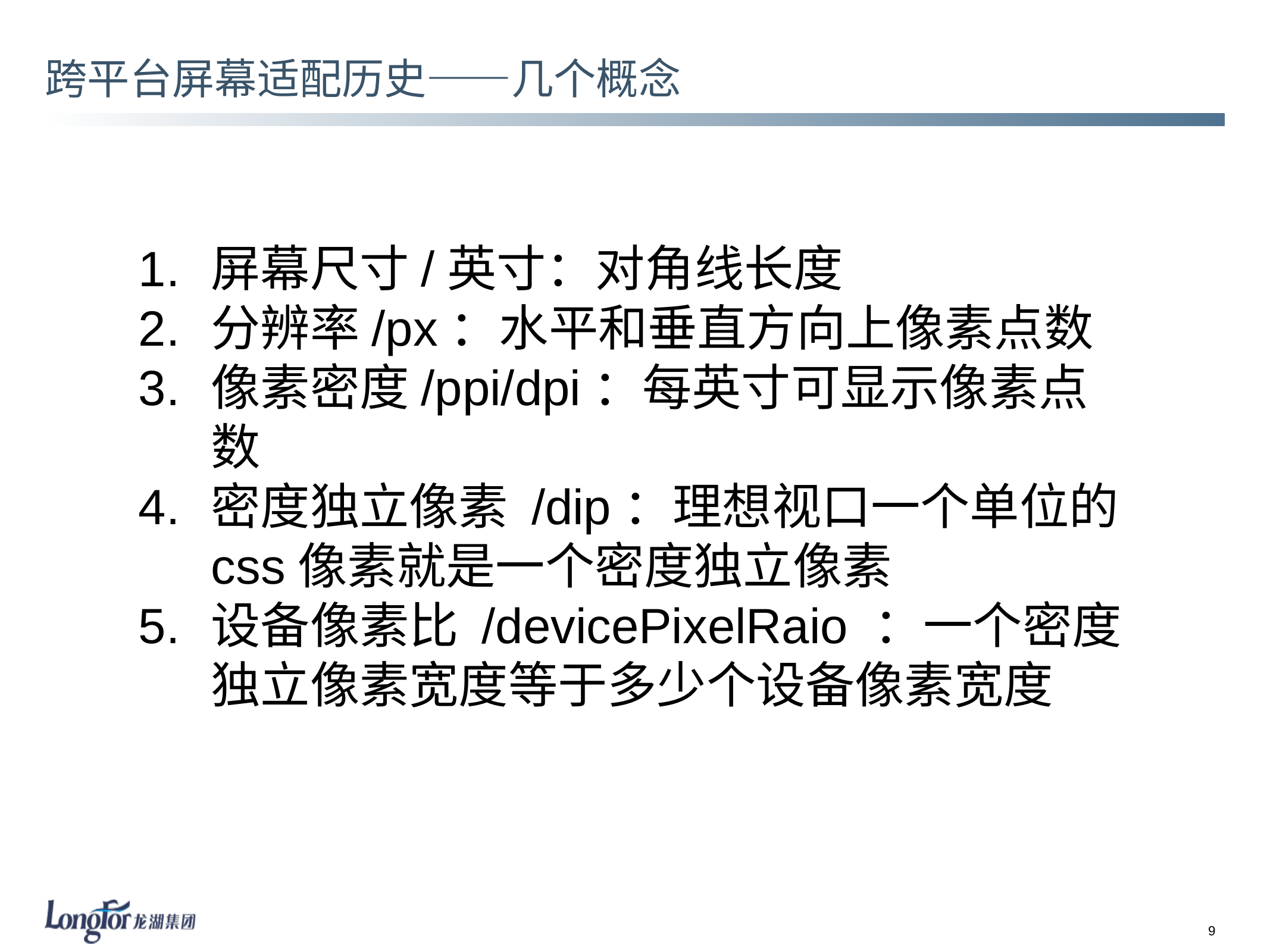

# 跨平台屏幕适配历史——几个概念
屏幕尺寸/英寸：对角线长度
分辨率/px：水平和垂直方向上像素点数
像素密度/ppi/dpi：每英寸可显示像素点数
密度独立像素 /dip：理想视口一个单位的css像素就是一个密度独立像素
设备像素比 /devicePixelRaio ：一个密度独立像素宽度等于多少个设备像素宽度
9